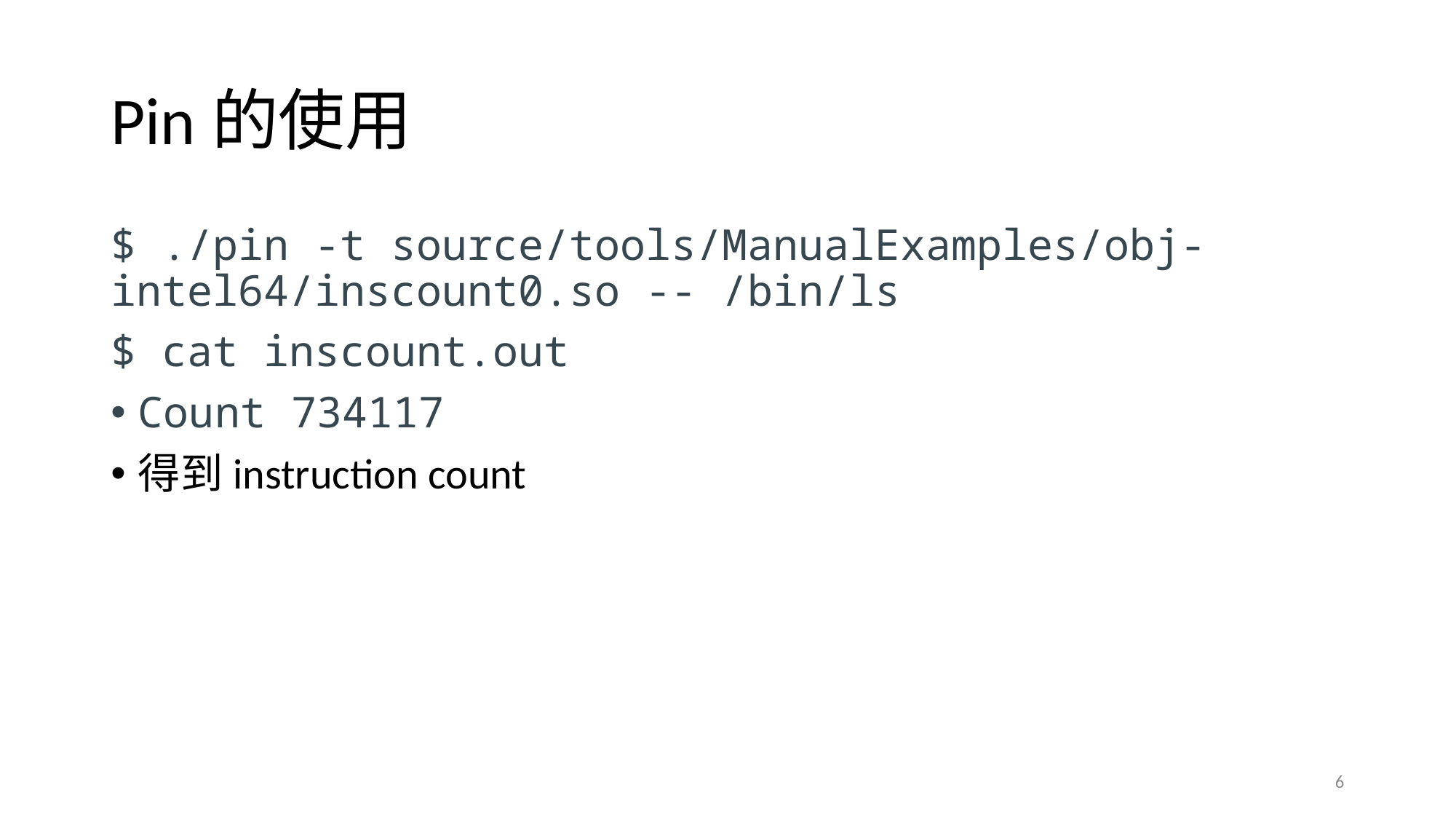

# Pin的使用
$ ./pin -t source/tools/ManualExamples/obj-intel64/inscount0.so -- /bin/ls
$ cat inscount.out
Count 734117
得到instruction count
6